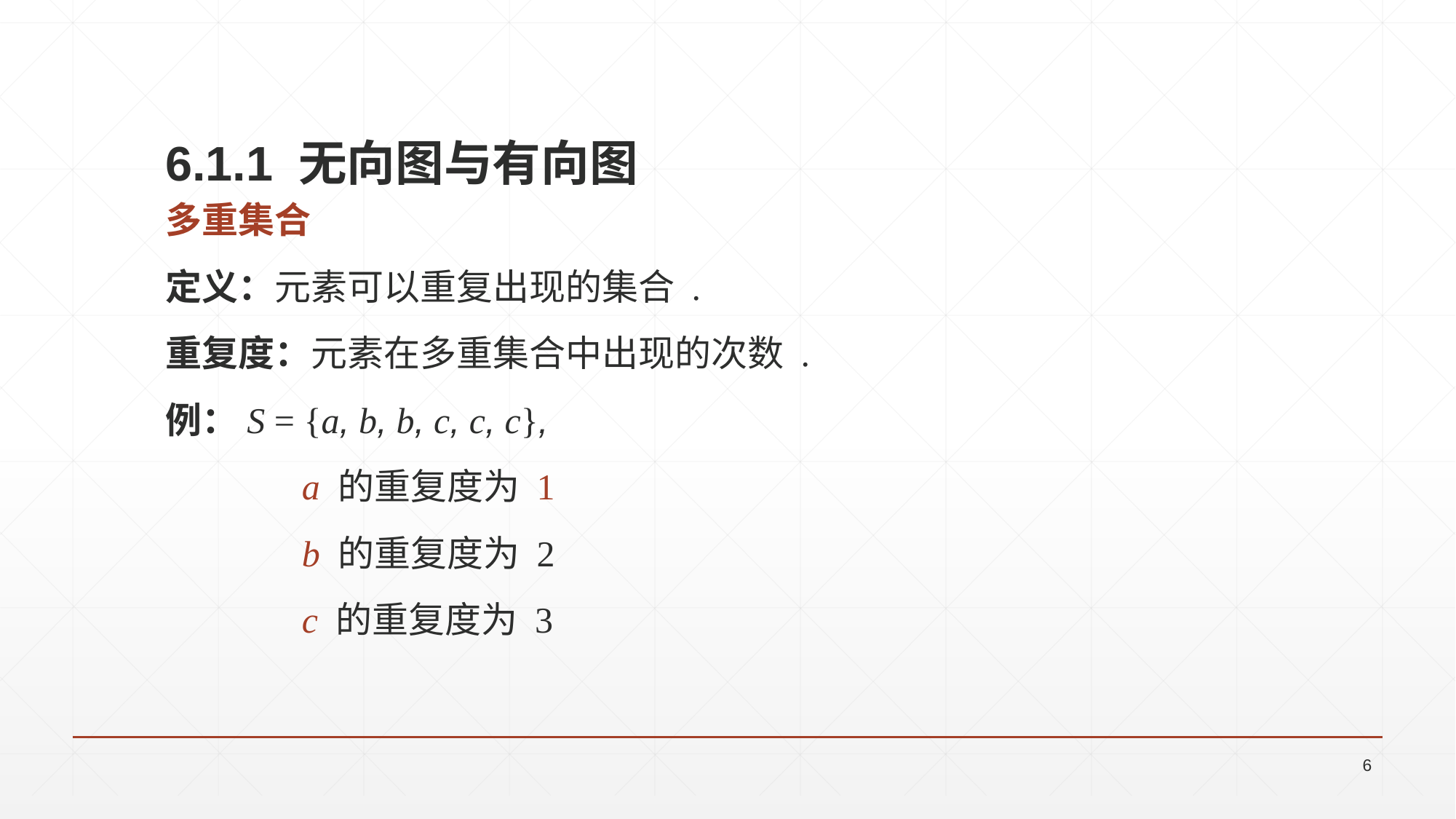

6.1.1 无向图与有向图
多重集合
定义：元素可以重复出现的集合 .
重复度：元素在多重集合中出现的次数 .
例：S = {a, b, b, c, c, c},
          	a 的重复度为 1
	b 的重复度为 2
	c 的重复度为 3

6